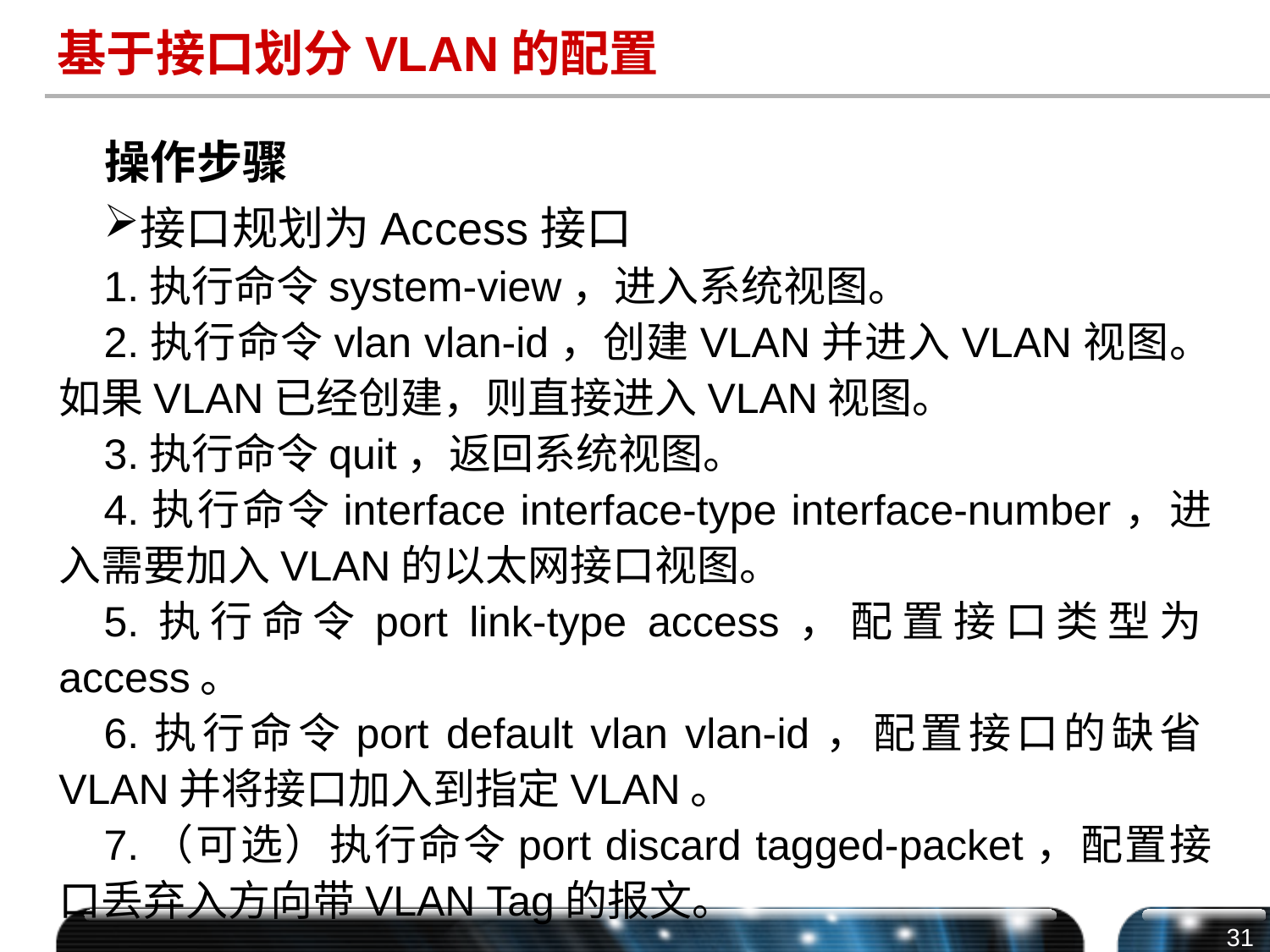

# 基于接口划分VLAN的配置
操作步骤
接口规划为Access接口
1.执行命令system-view，进入系统视图。
2.执行命令vlan vlan-id，创建VLAN并进入VLAN视图。如果VLAN已经创建，则直接进入VLAN视图。
3.执行命令quit，返回系统视图。
4.执行命令interface interface-type interface-number，进入需要加入VLAN的以太网接口视图。
5.执行命令port link-type access，配置接口类型为access。
6.执行命令port default vlan vlan-id，配置接口的缺省VLAN并将接口加入到指定VLAN。
7.（可选）执行命令port discard tagged-packet，配置接口丢弃入方向带VLAN Tag的报文。